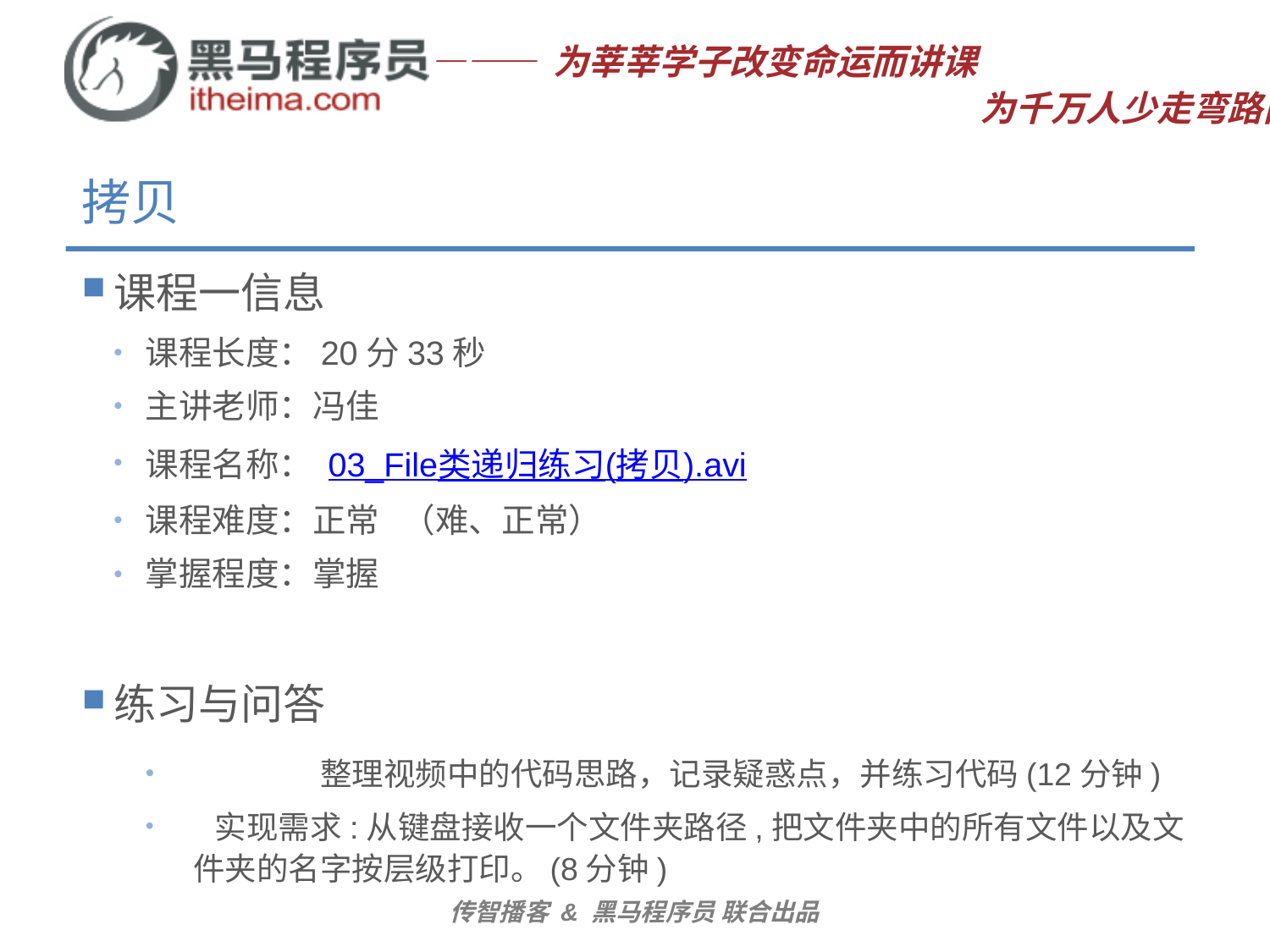

# 拷贝
课程一信息
课程长度：20分33秒
主讲老师：冯佳
课程名称： 03_File类递归练习(拷贝).avi
课程难度：正常   （难、正常）
掌握程度：掌握

练习与问答
	整理视频中的代码思路，记录疑惑点，并练习代码(12分钟)
  实现需求:从键盘接收一个文件夹路径,把文件夹中的所有文件以及文件夹的名字按层级打印。(8分钟)